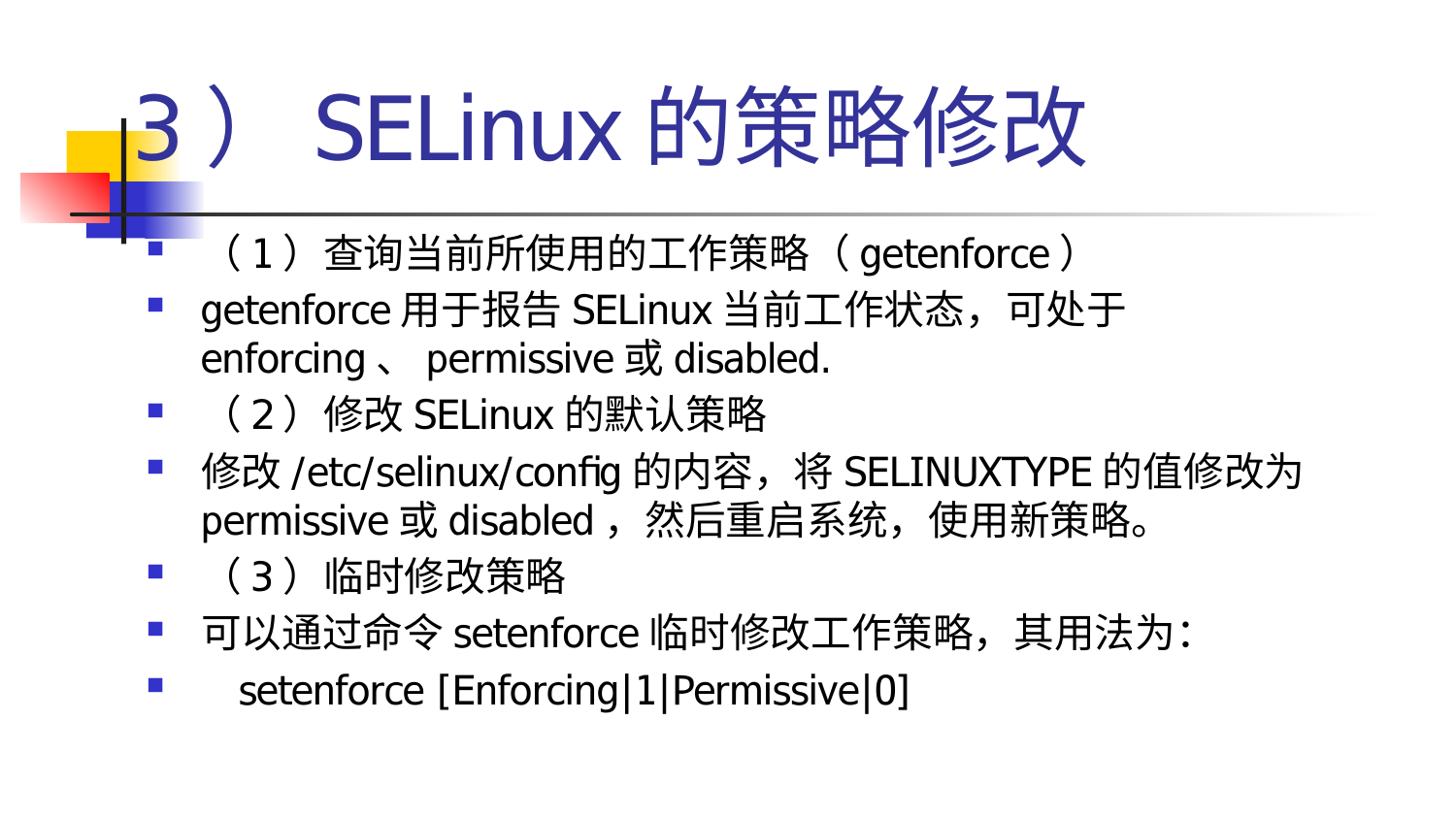

# 3）SELinux的策略修改
（1）查询当前所使用的工作策略（getenforce）
getenforce用于报告SELinux当前工作状态，可处于enforcing、permissive或disabled.
（2）修改SELinux的默认策略
修改/etc/selinux/config的内容，将SELINUXTYPE的值修改为permissive或disabled，然后重启系统，使用新策略。
（3）临时修改策略
可以通过命令setenforce临时修改工作策略，其用法为：
   setenforce [Enforcing|1|Permissive|0]